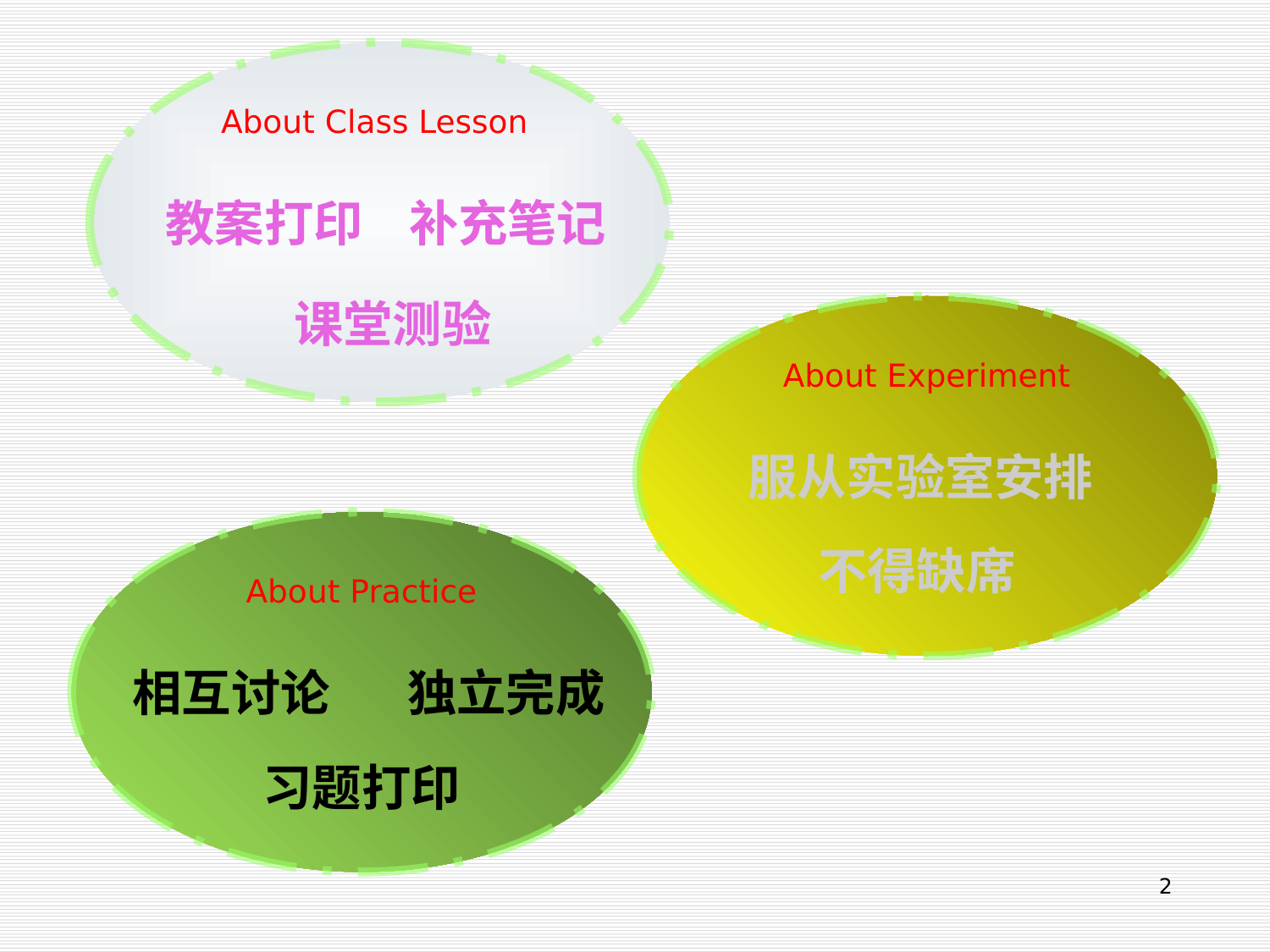

About Class Lesson
教案打印
补充笔记
课堂测验
About Experiment
服从实验室安排
不得缺席
About Practice
相互讨论
独立完成
习题打印
2